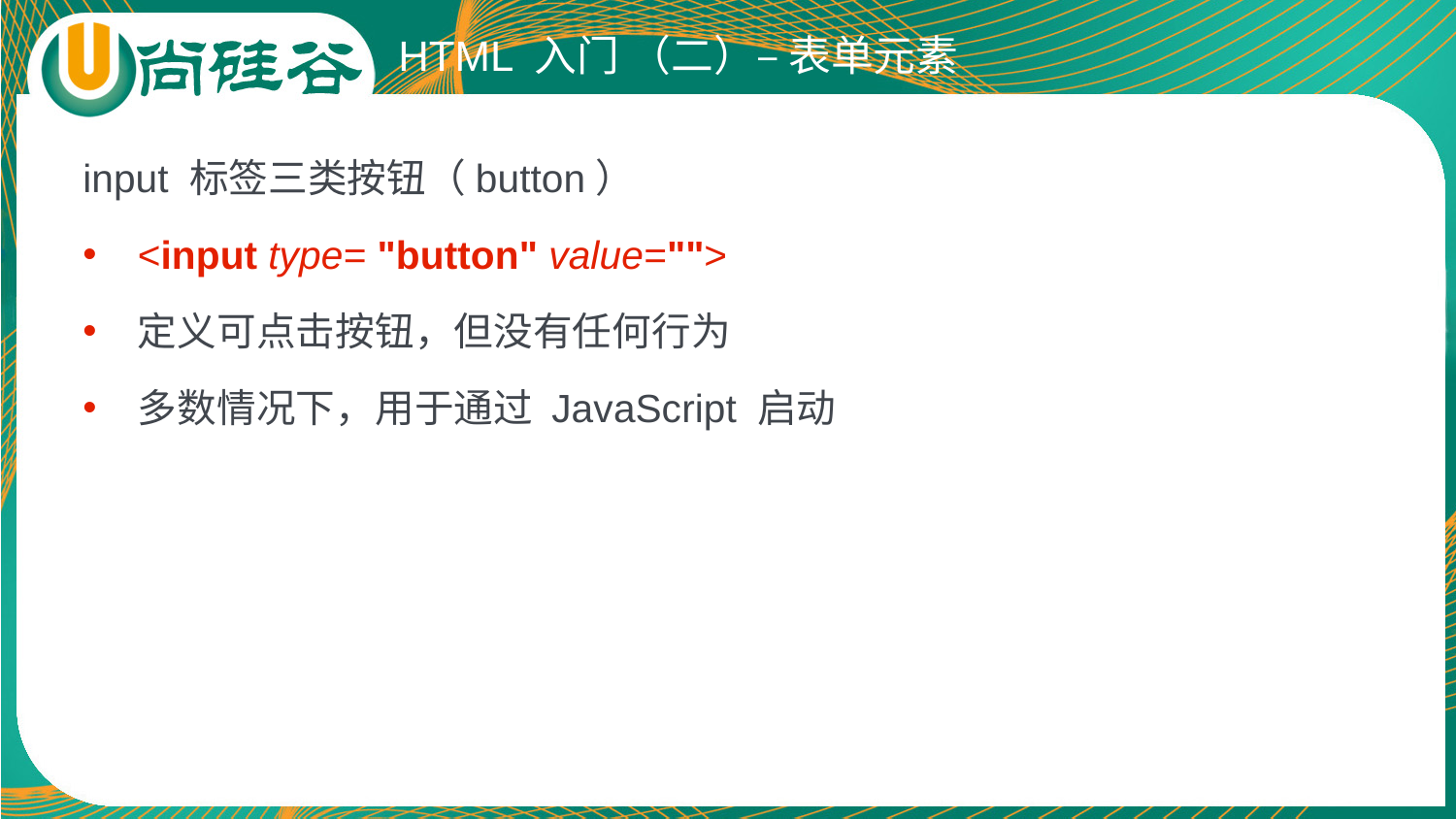

# HTML 入门 （二）– 表单元素
input 标签三类按钮（button）
<input type= "button" value="">
定义可点击按钮，但没有任何行为
多数情况下，用于通过 JavaScript 启动